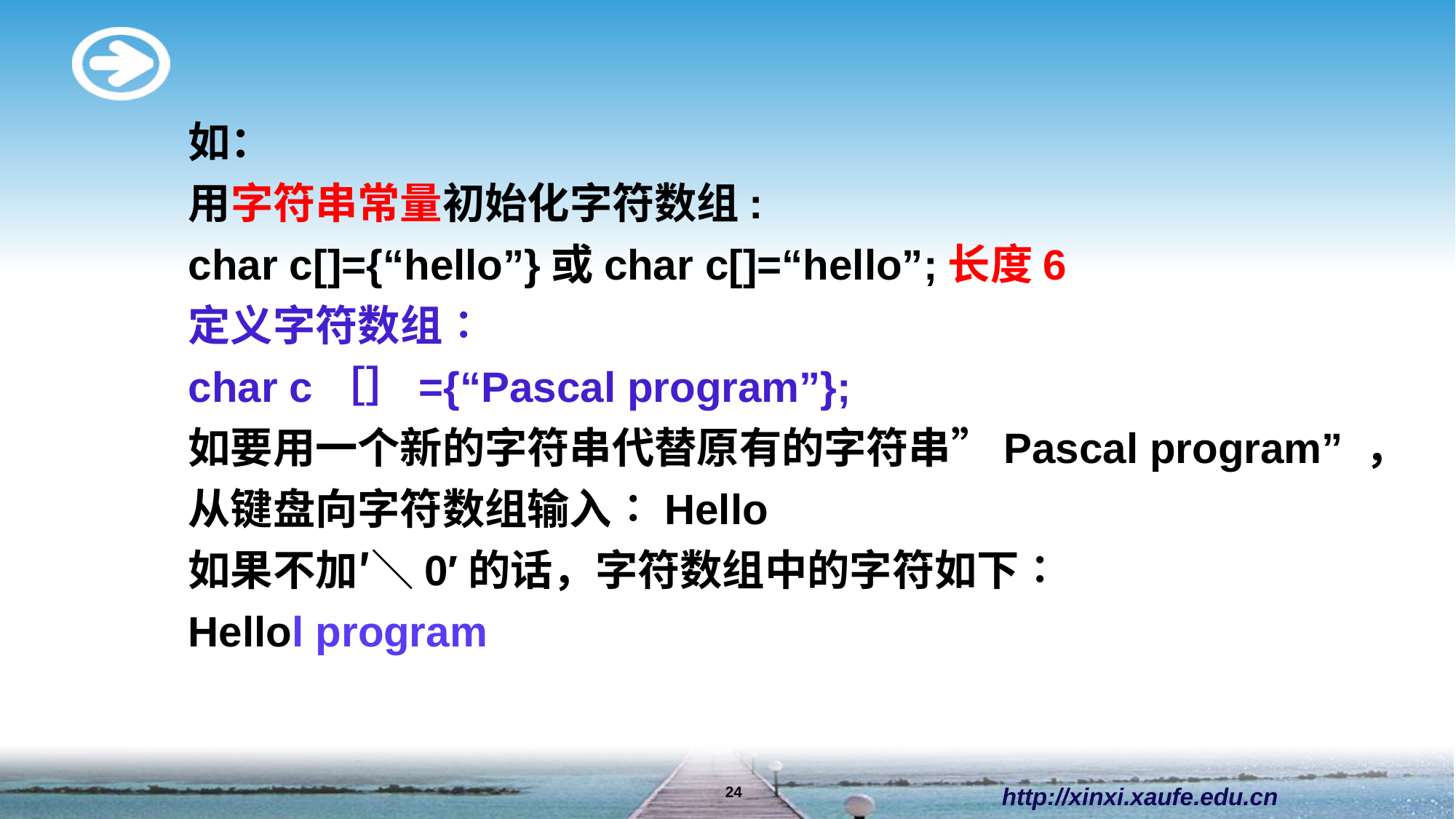

如：
用字符串常量初始化字符数组:
char c[]={“hello”}或char c[]=“hello”;长度6
定义字符数组∶
char c［］={“Pascal program”};
如要用一个新的字符串代替原有的字符串”Pascal program” ，从键盘向字符数组输入∶Hello
如果不加′＼0′的话，字符数组中的字符如下∶
Hellol program
http://xinxi.xaufe.edu.cn
24